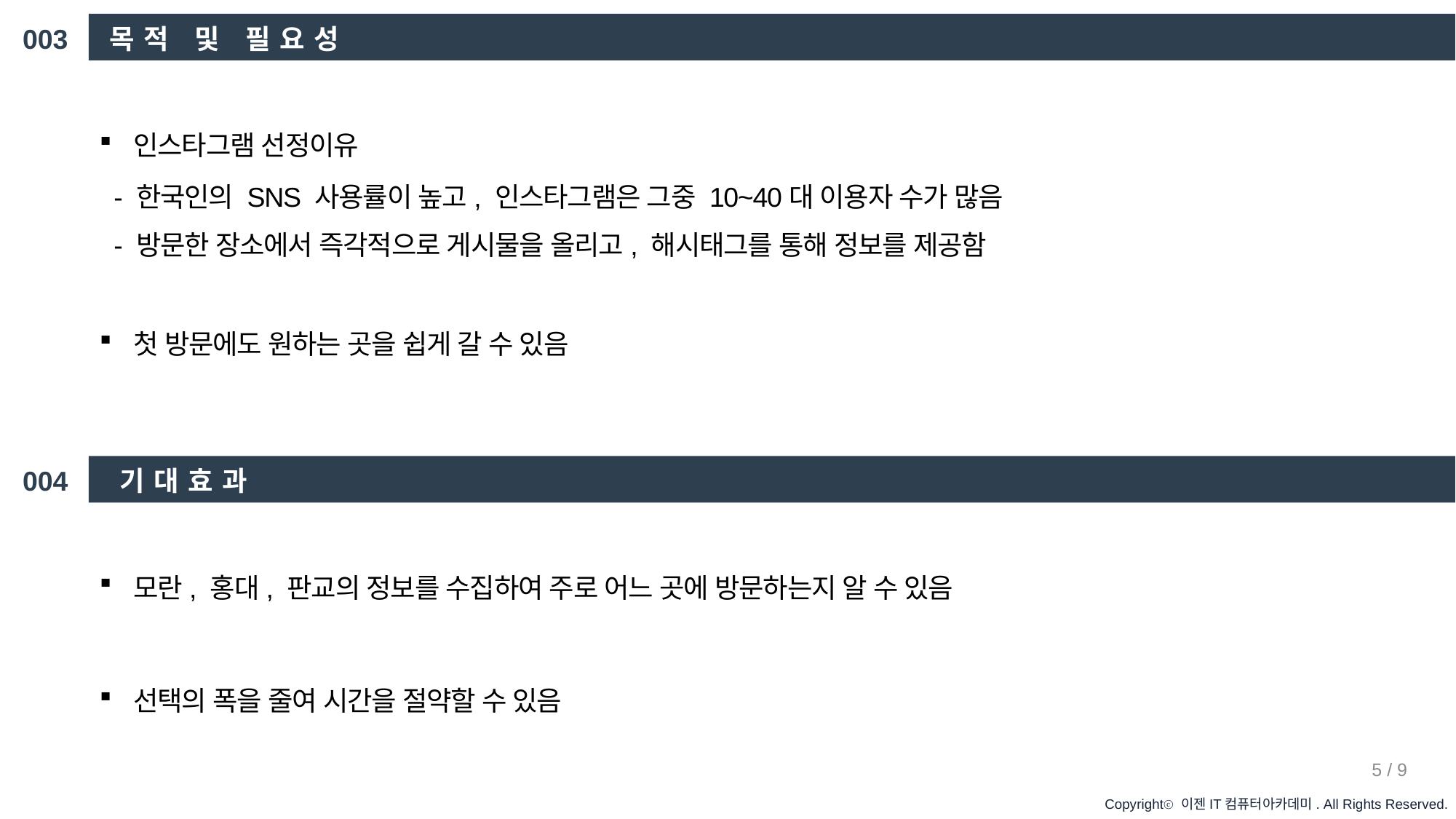

003
목적 및 필요성
인스타그램 선정이유
  - 한국인의 SNS 사용률이 높고, 인스타그램은 그중 10~40대 이용자 수가 많음
  - 방문한 장소에서 즉각적으로 게시물을 올리고, 해시태그를 통해 정보를 제공함

첫 방문에도 원하는 곳을 쉽게 갈 수 있음

004
기대효과
모란, 홍대, 판교의 정보를 수집하여 주로 어느 곳에 방문하는지 알 수 있음

선택의 폭을 줄여 시간을 절약할 수 있음
5 / 9